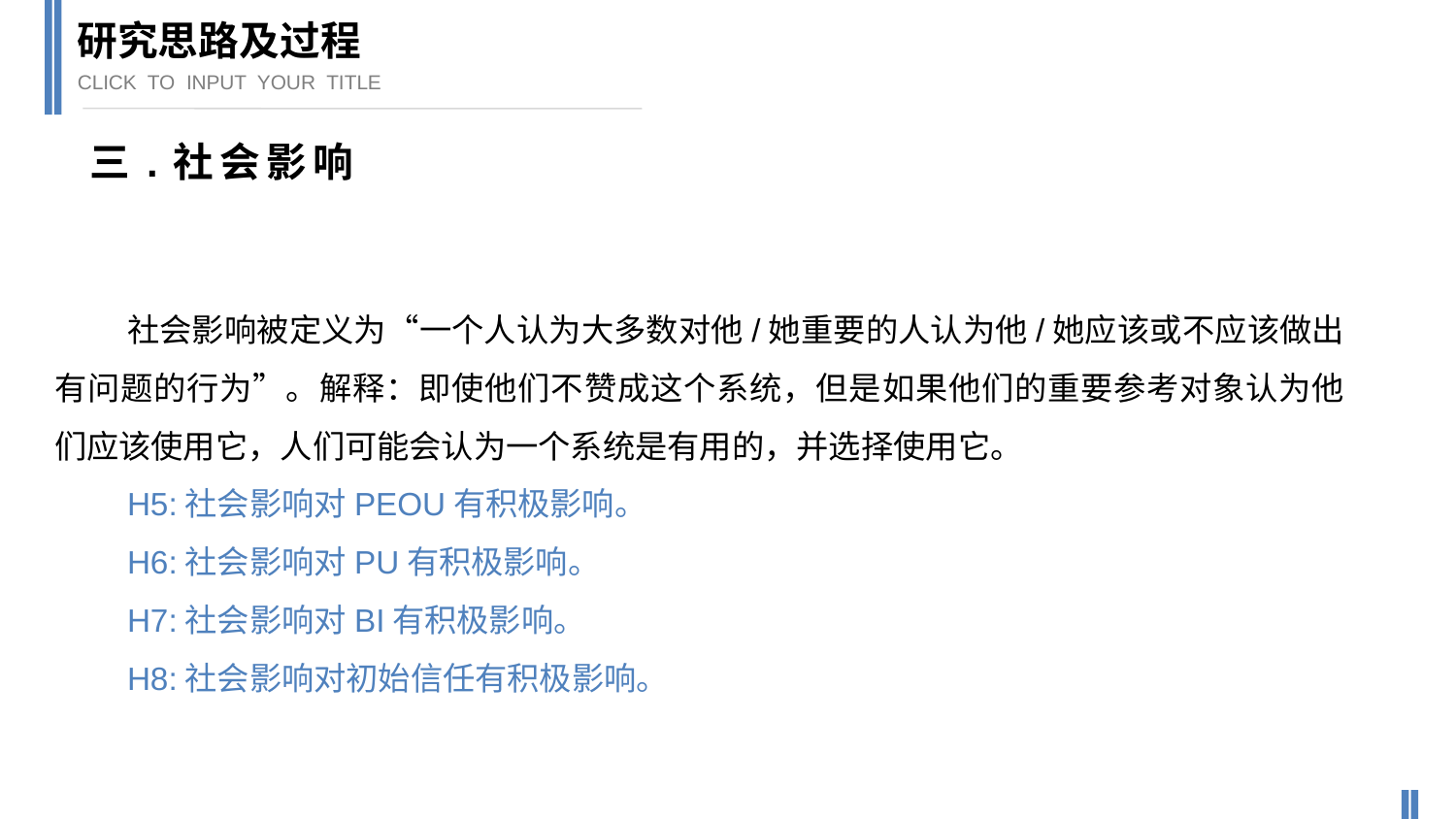

研究思路及过程
CLICK  TO  INPUT  YOUR  TITLE
三.社会影响
社会影响被定义为“一个人认为大多数对他/她重要的人认为他/她应该或不应该做出有问题的行为”。解释：即使他们不赞成这个系统，但是如果他们的重要参考对象认为他们应该使用它，人们可能会认为一个系统是有用的，并选择使用它。
H5:社会影响对PEOU有积极影响。
H6:社会影响对PU有积极影响。
H7:社会影响对BI有积极影响。
H8:社会影响对初始信任有积极影响。